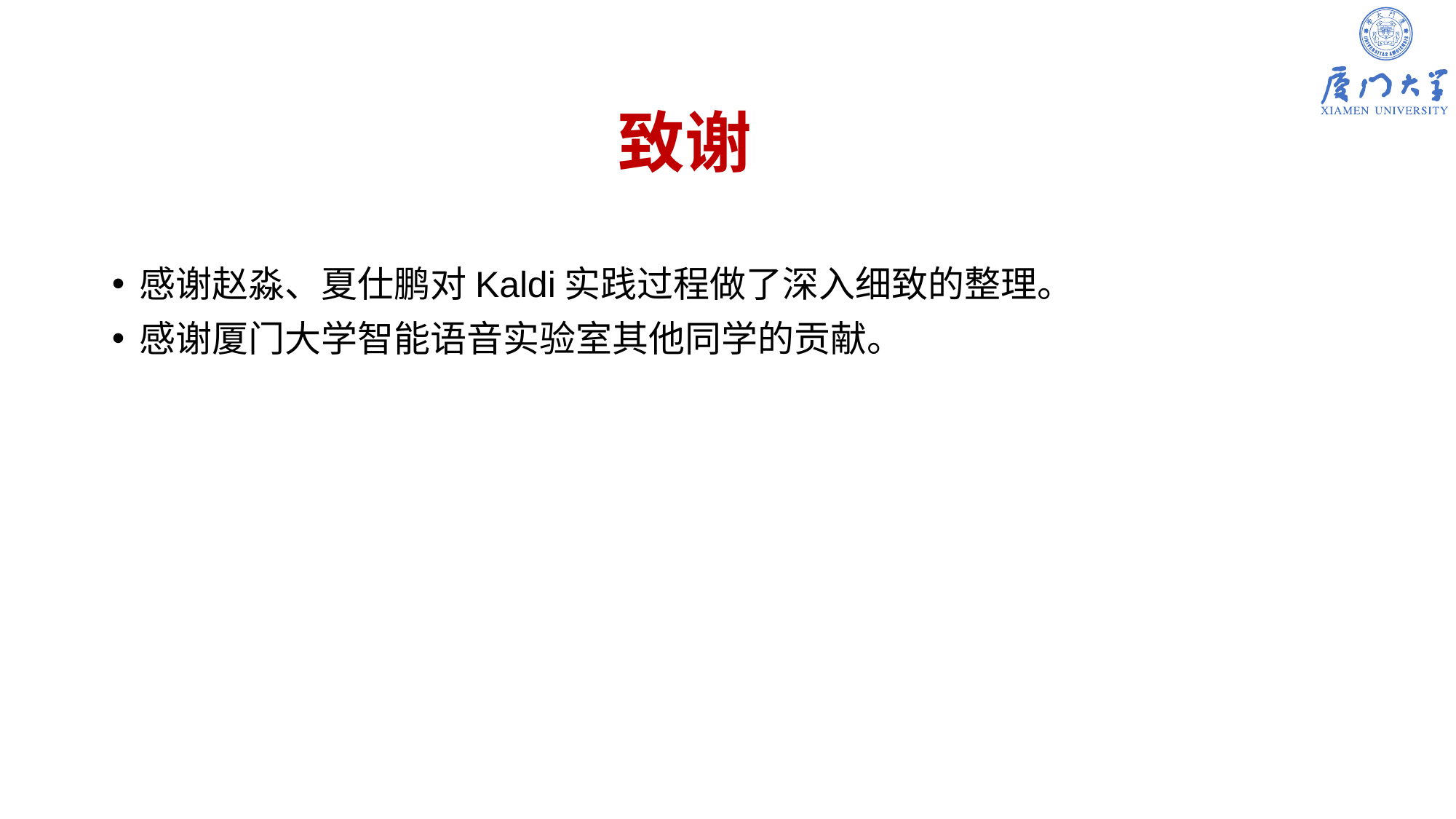

# 致谢
感谢赵淼、夏仕鹏对Kaldi实践过程做了深入细致的整理。
感谢厦门大学智能语音实验室其他同学的贡献。